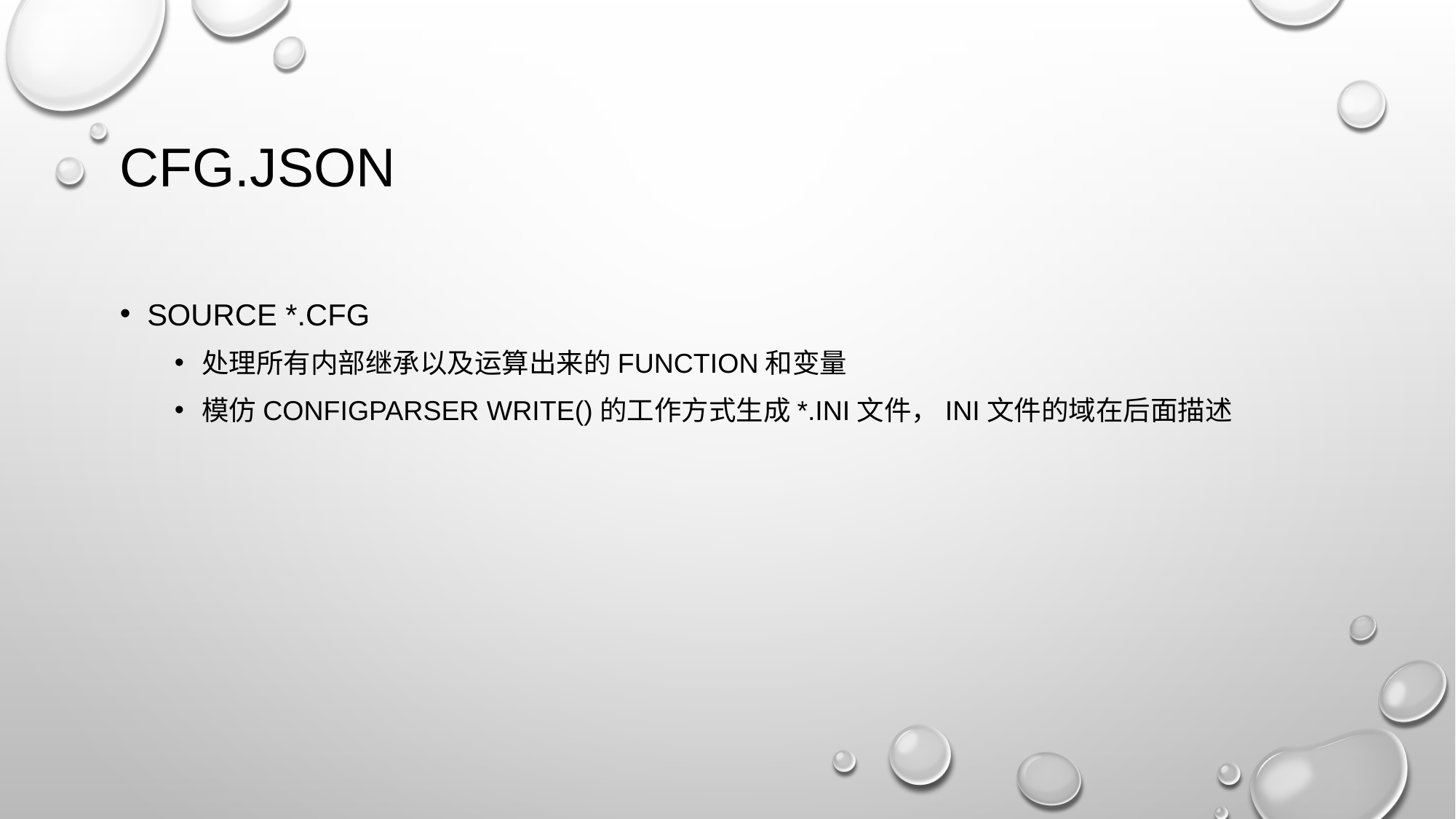

# CFg.json
Source *.cfg
处理所有内部继承以及运算出来的function和变量
模仿configparser write()的工作方式生成*.ini文件，INI文件的域在后面描述